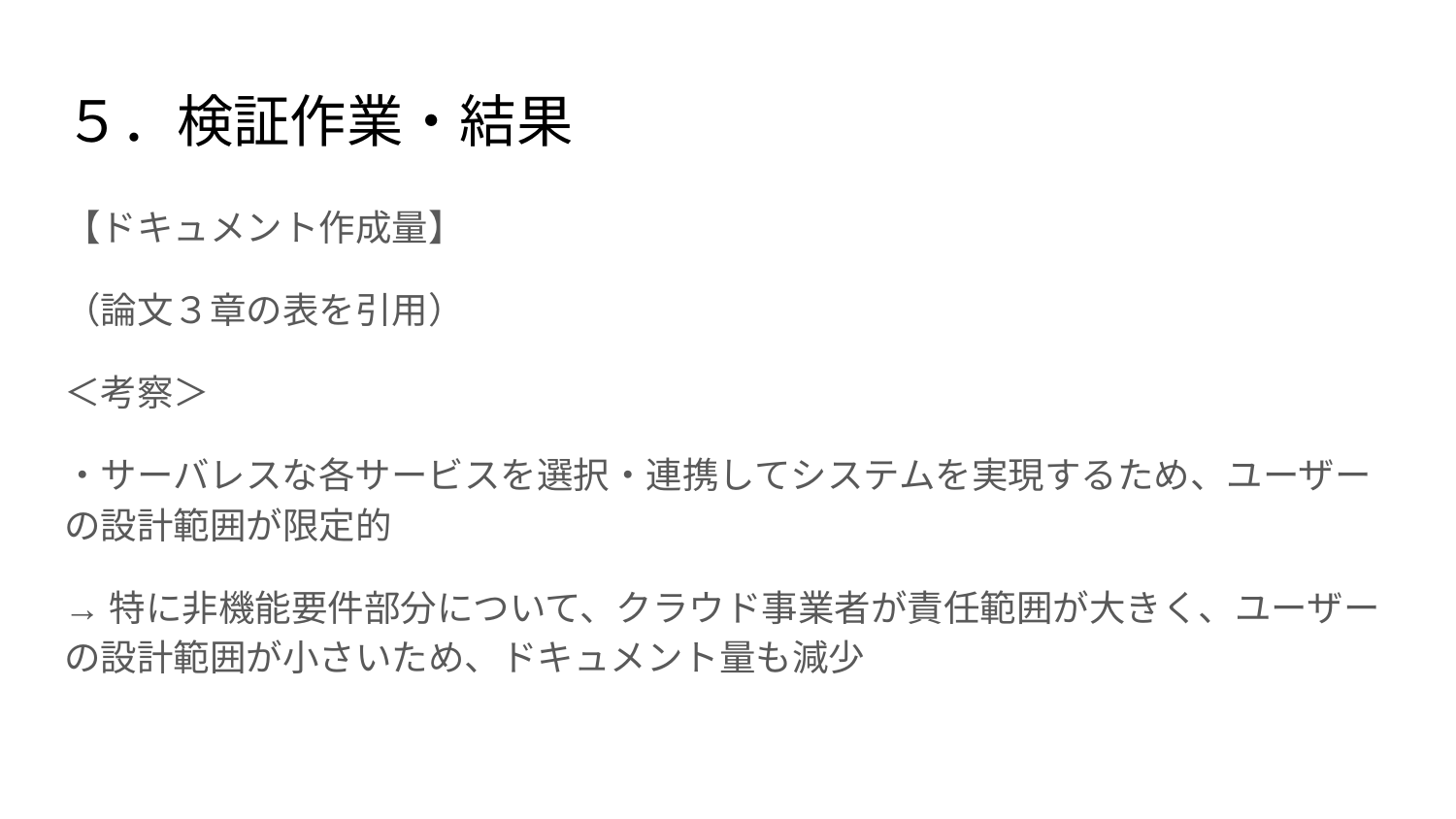

# ５．検証作業・結果
【ドキュメント作成量】
（論文３章の表を引用）
＜考察＞
・サーバレスな各サービスを選択・連携してシステムを実現するため、ユーザーの設計範囲が限定的
→特に非機能要件部分について、クラウド事業者が責任範囲が大きく、ユーザーの設計範囲が小さいため、ドキュメント量も減少